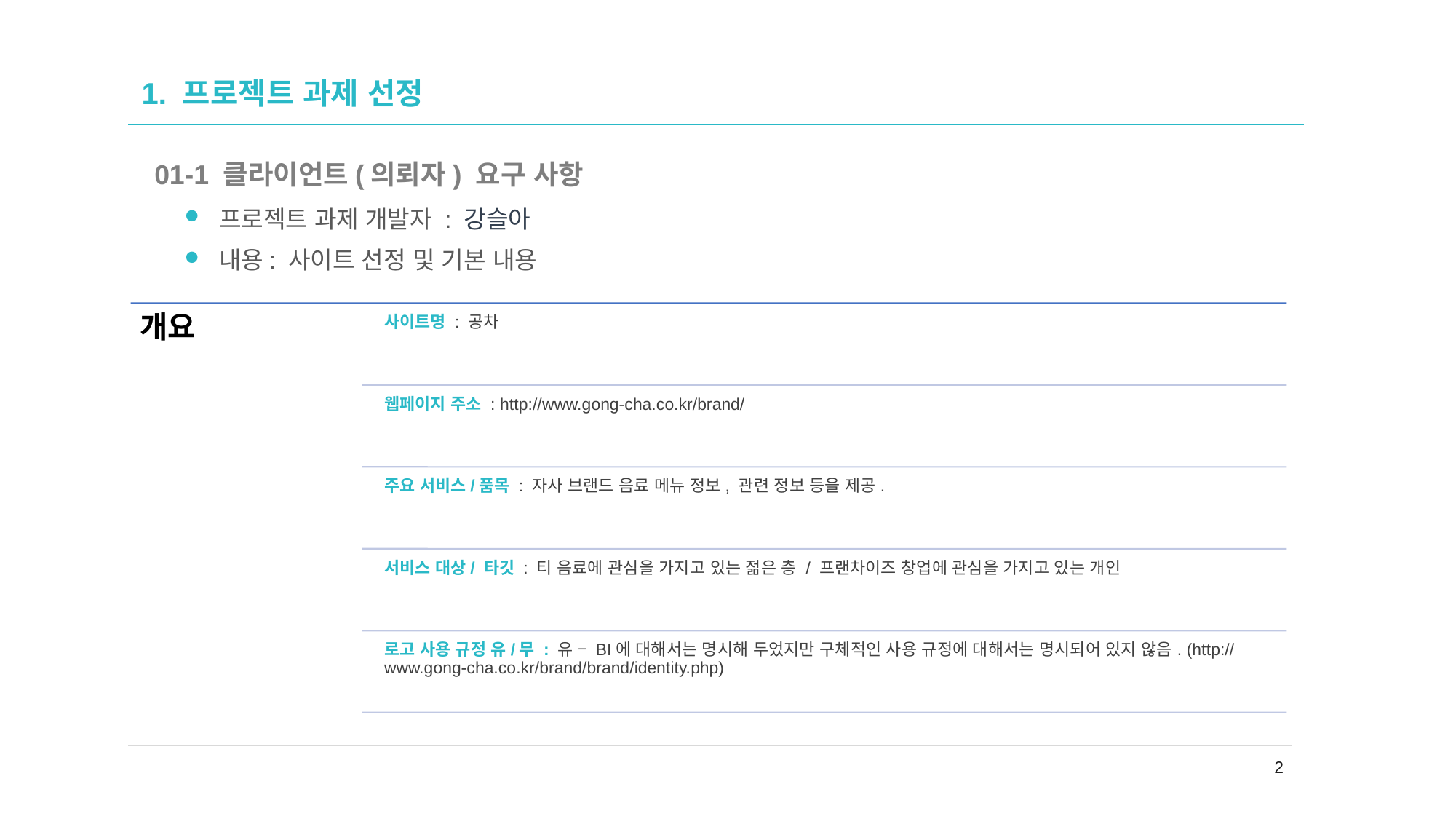

# 1. 프로젝트 과제 선정
01-1 클라이언트(의뢰자) 요구 사항
프로젝트 과제 개발자 : 강슬아
내용: 사이트 선정 및 기본 내용
개요
사이트명 : 공차
웹페이지 주소 : http://www.gong-cha.co.kr/brand/
주요 서비스/품목 : 자사 브랜드 음료 메뉴 정보, 관련 정보 등을 제공.
서비스 대상/ 타깃 : 티 음료에 관심을 가지고 있는 젊은 층 / 프랜차이즈 창업에 관심을 가지고 있는 개인
로고 사용 규정 유/무 : 유 – BI에 대해서는 명시해 두었지만 구체적인 사용 규정에 대해서는 명시되어 있지 않음. (http://www.gong-cha.co.kr/brand/brand/identity.php)
2